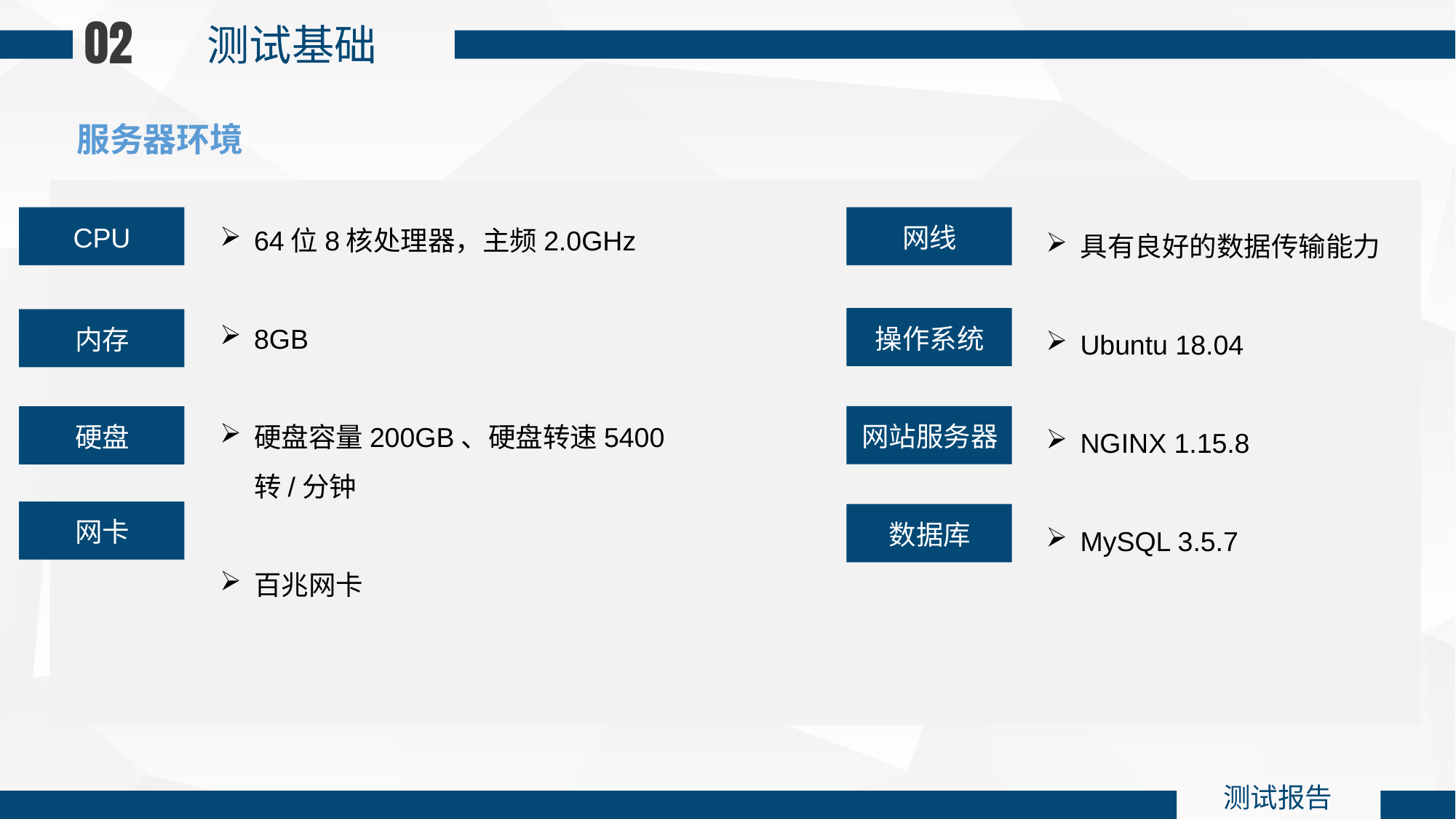

02
测试基础

服务器环境

64位8核处理器，主频2.0GHz

8GB

硬盘容量200GB、硬盘转速5400转/分钟

百兆网卡

    网线

    CPU
具有良好的数据传输能力

Ubuntu 18.04

NGINX 1.15.8

MySQL 3.5.7

    操作系统

    内存

    网站服务器

    硬盘

    网卡

    数据库
测试报告